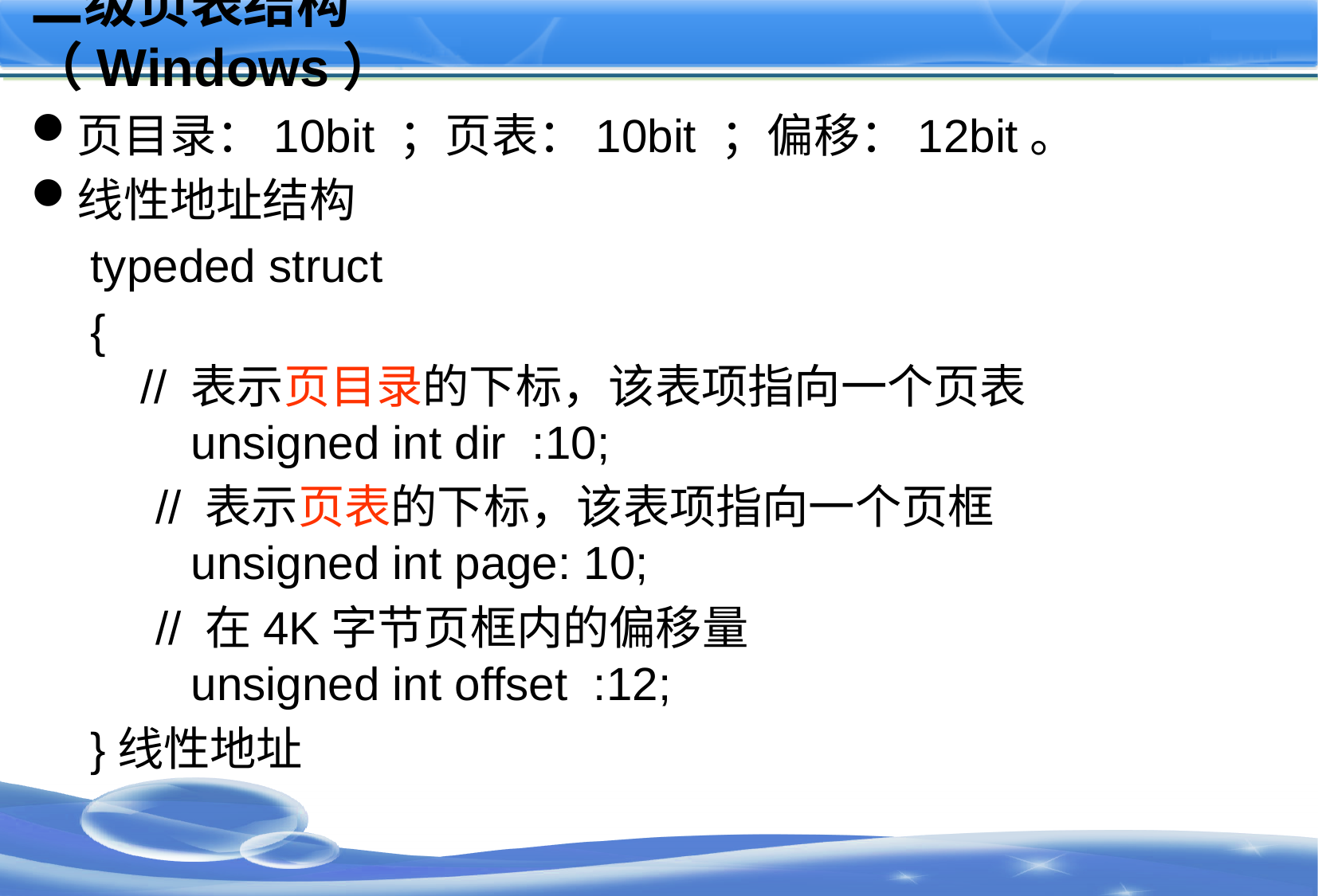

# 二级页表结构（Windows）
页目录：10bit ；页表：10bit ；偏移：12bit。
线性地址结构
typeded struct
{
 // 表示页目录的下标，该表项指向一个页表
     unsigned int dir  :10;
     // 表示页表的下标，该表项指向一个页框
     unsigned int page: 10;
     // 在4K字节页框内的偏移量
     unsigned int offset  :12;
}线性地址